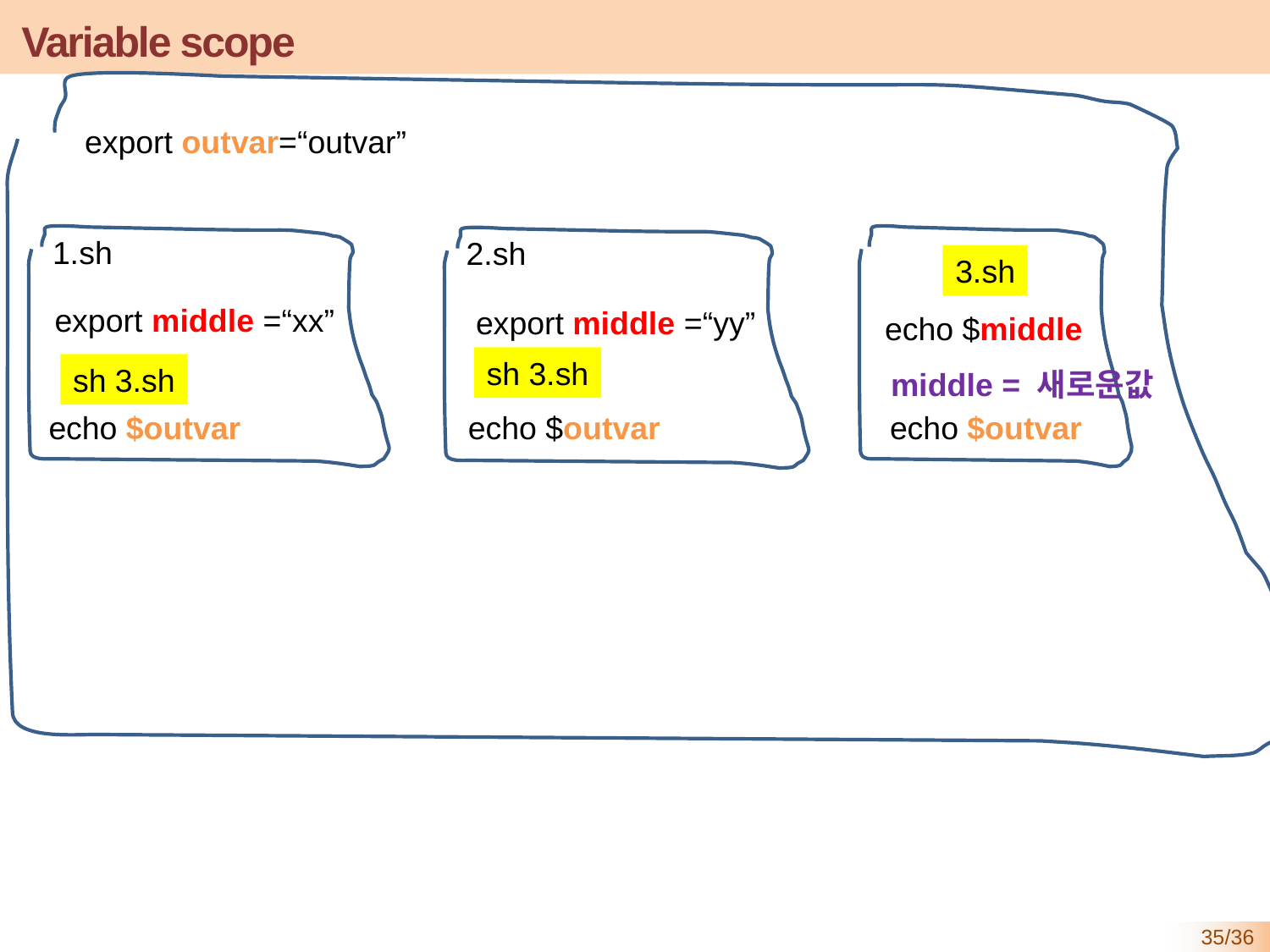

# Variable scope

export outvar=“outvar”

1.sh

2.sh
3.sh
export middle =“xx”
export middle =“yy”
echo $middle
sh 3.sh
sh 3.sh
middle = 새로운값
echo $outvar
echo $outvar
echo $outvar